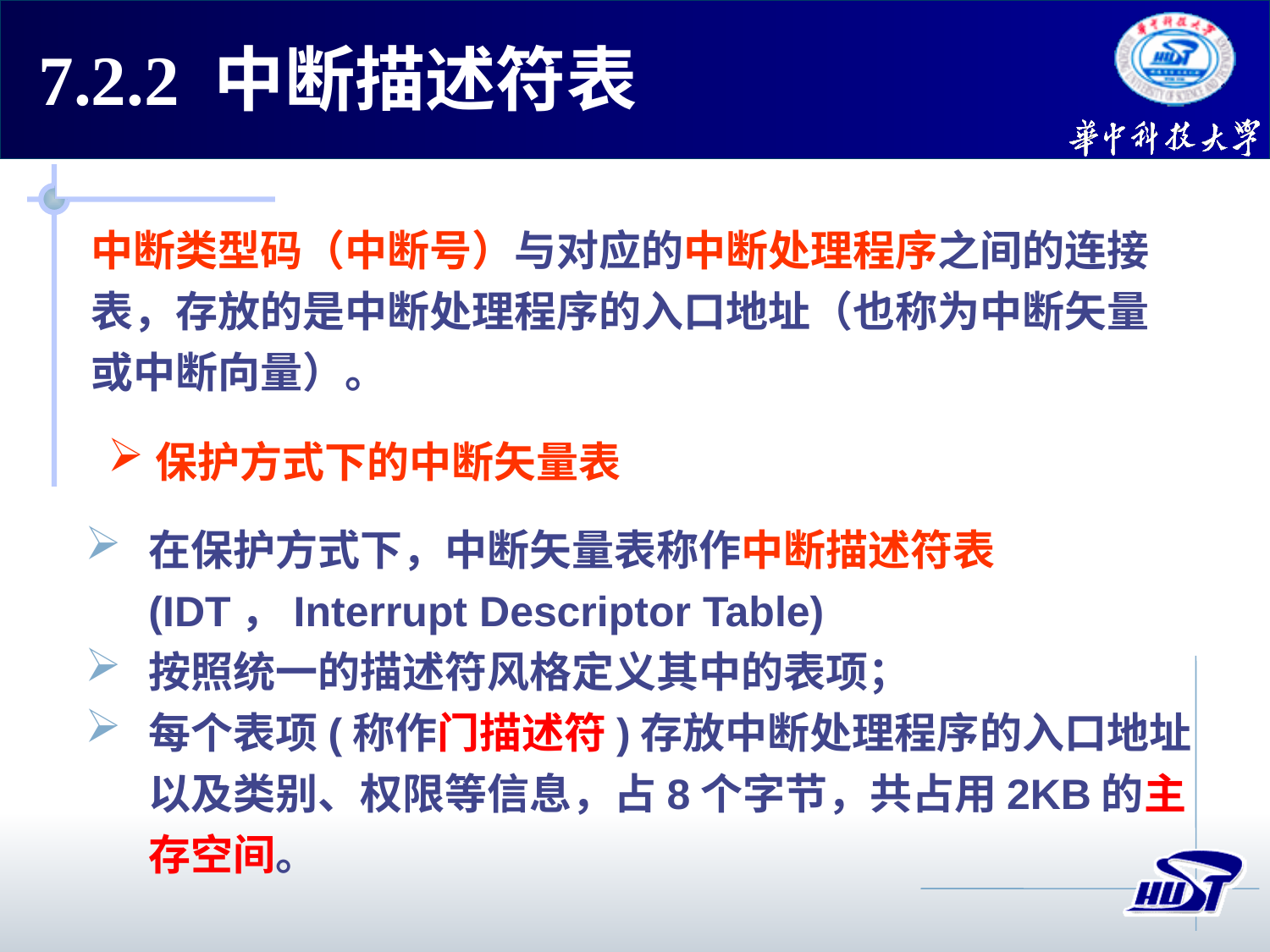

7.2.2 中断描述符表

中断类型码（中断号）与对应的中断处理程序之间的连接表，存放的是中断处理程序的入口地址（也称为中断矢量或中断向量）。
保护方式下的中断矢量表
在保护方式下，中断矢量表称作中断描述符表(IDT，Interrupt Descriptor Table)
按照统一的描述符风格定义其中的表项；
每个表项(称作门描述符)存放中断处理程序的入口地址以及类别、权限等信息，占8个字节，共占用2KB的主存空间。